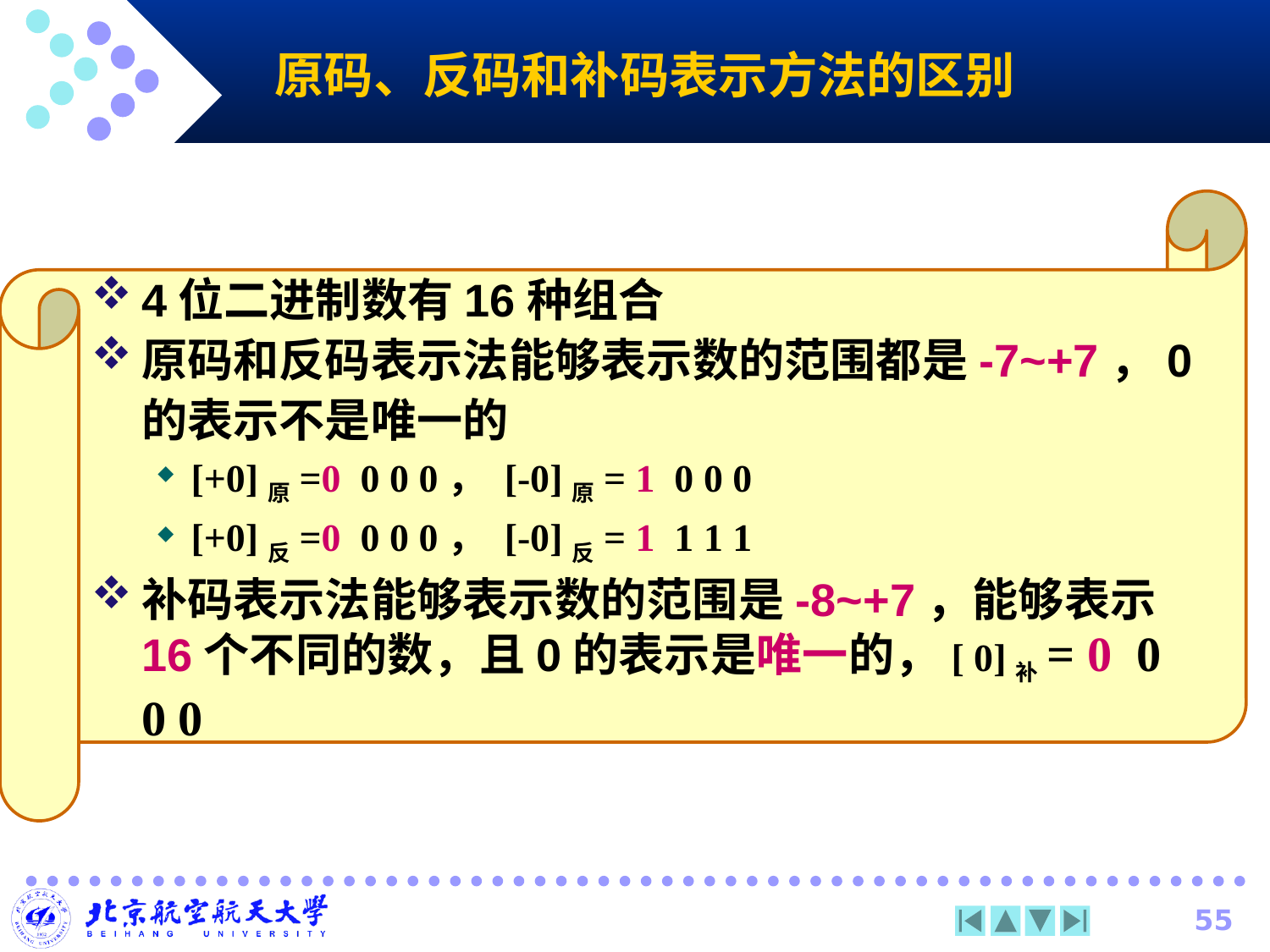

# 原码、反码和补码表示方法的区别
4位二进制数有16种组合
原码和反码表示法能够表示数的范围都是-7~+7，0的表示不是唯一的
[+0]原=0  0 0 0， [-0]原= 1  0 0 0
[+0]反=0  0 0 0， [-0]反= 1  1 1 1
补码表示法能够表示数的范围是-8~+7，能够表示16个不同的数，且0的表示是唯一的，[ 0]补= 0  0 0 0
55